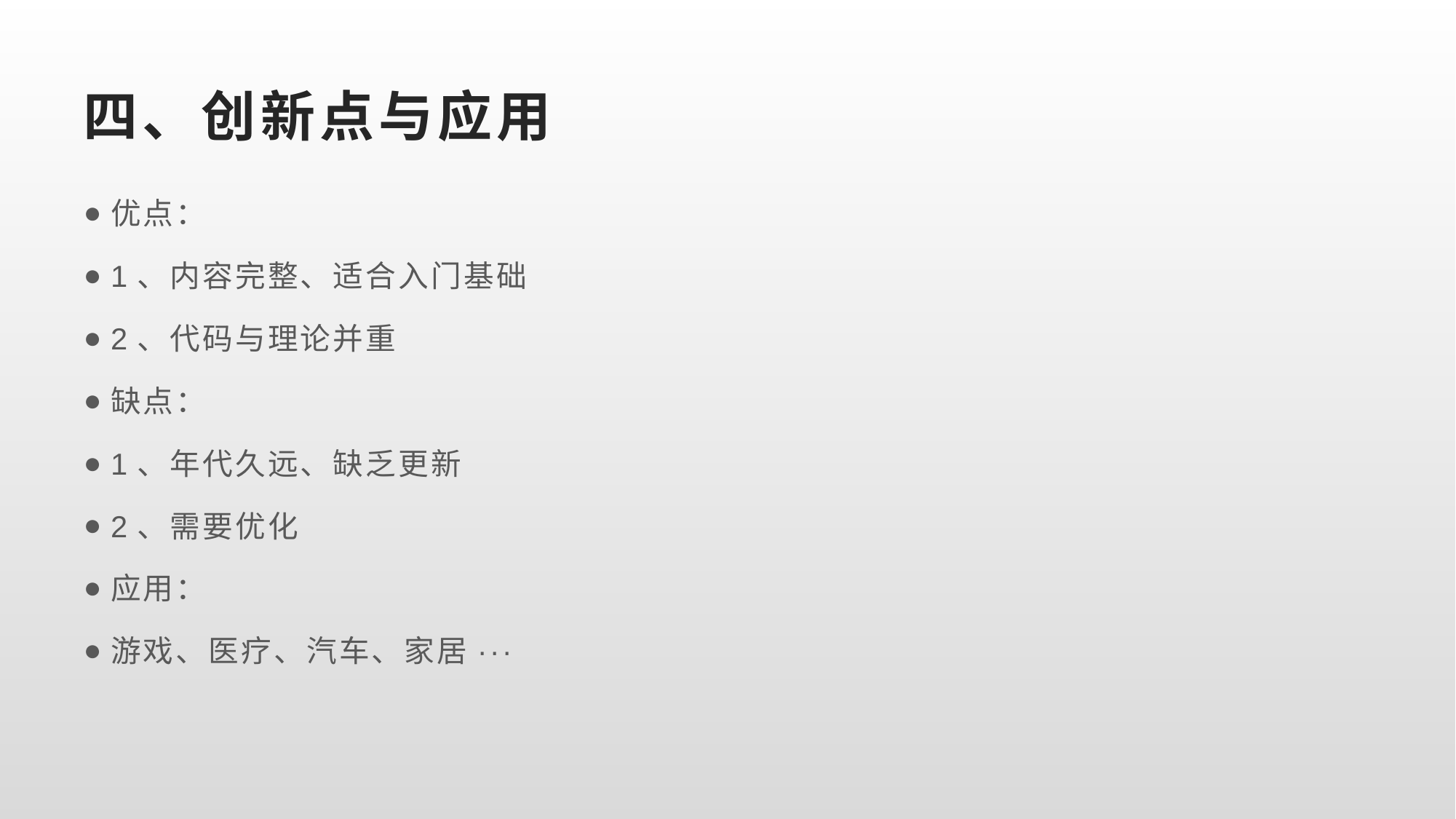

# 四、创新点与应用
优点：
1、内容完整、适合入门基础
2、代码与理论并重
缺点：
1、年代久远、缺乏更新
2、需要优化
应用：
游戏、医疗、汽车、家居···